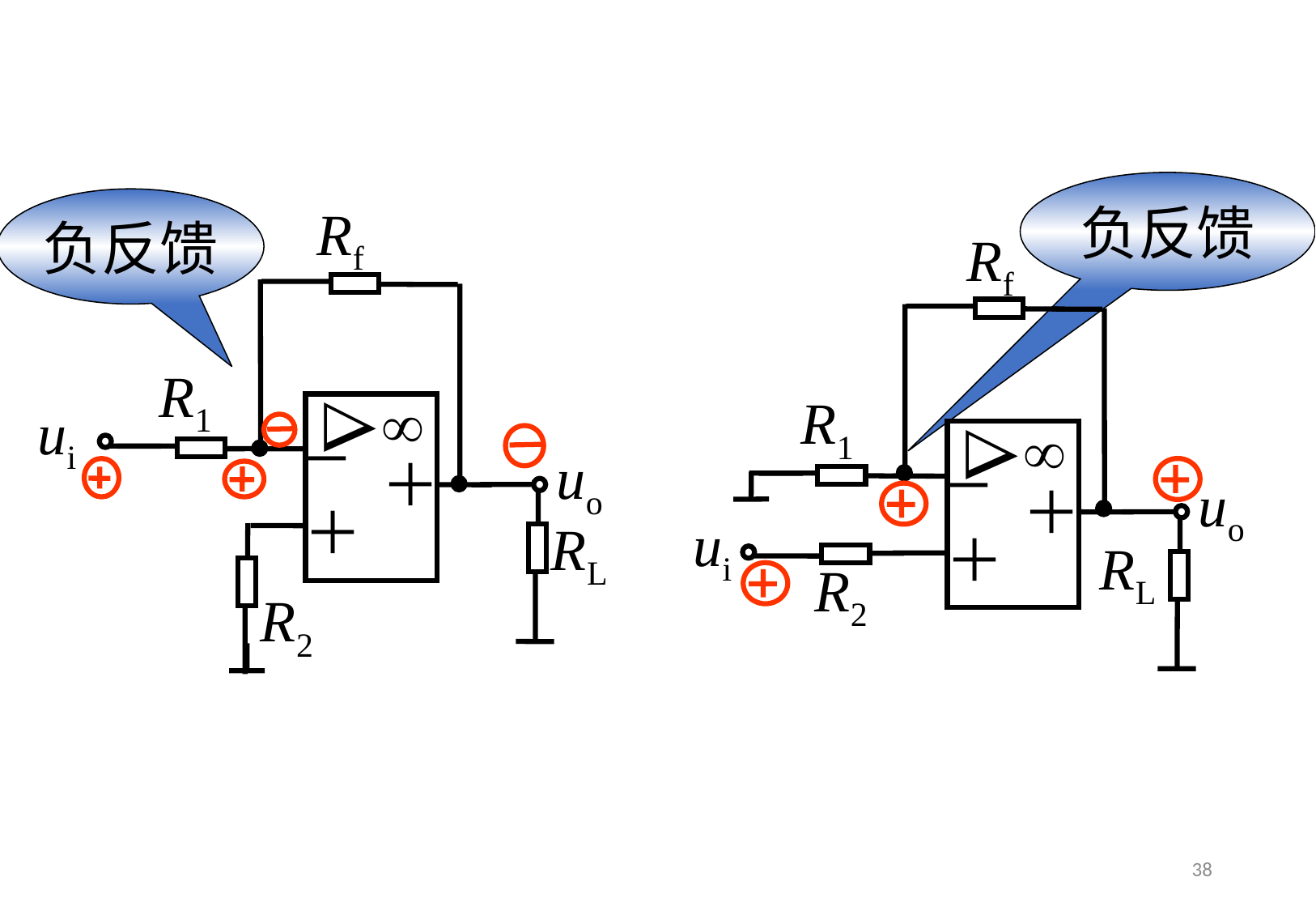

负反馈
负反馈
Rf

R1

∇
∞

－
＋

＋

 ui

uo

RL

R2

Rf

R1

∇
∞

－
＋

＋

uo

 ui

RL

R2

38